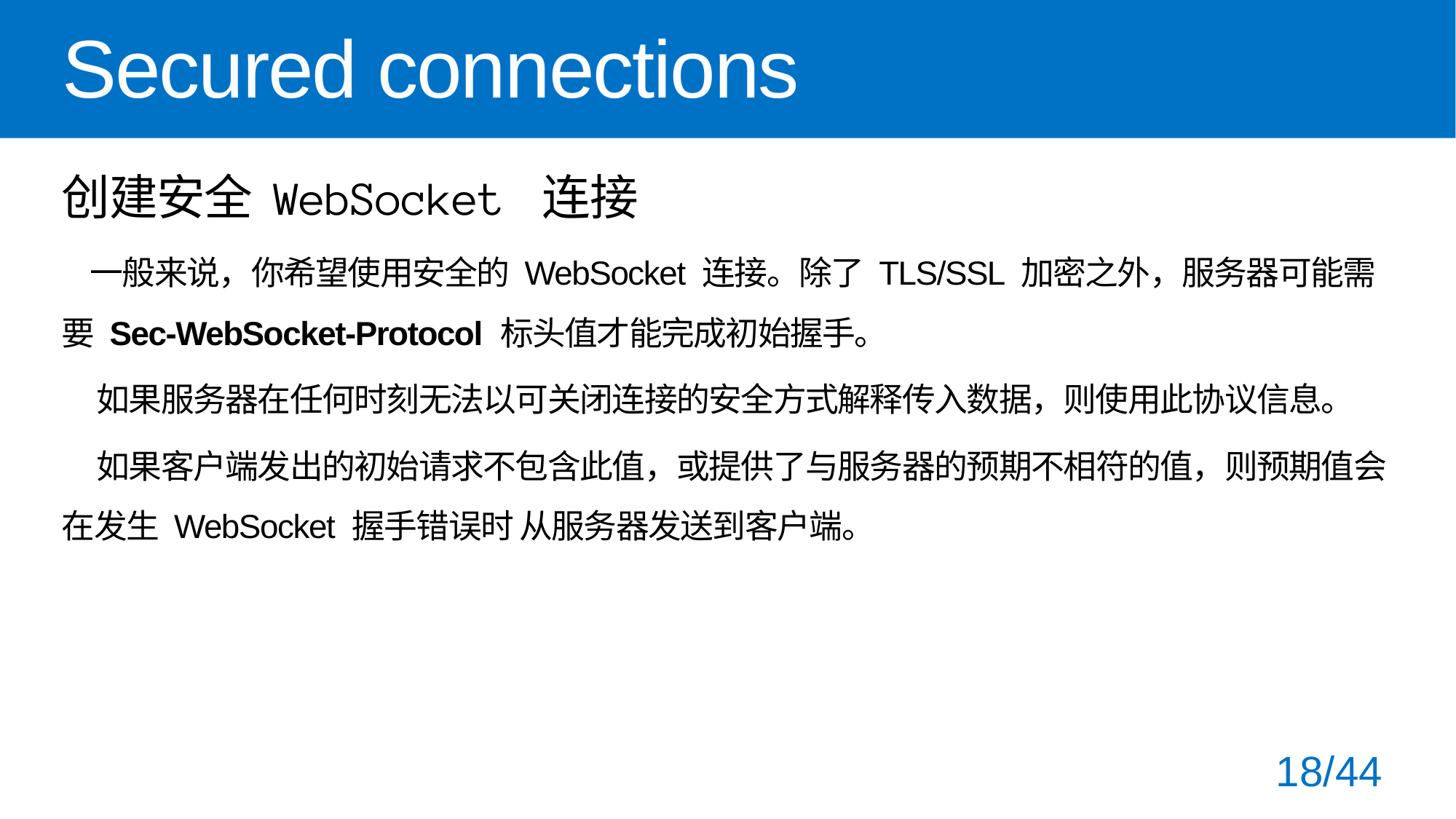

# Secured connections
创建安全 WebSocket 连接
   一般来说，你希望使用安全的 WebSocket 连接。除了 TLS/SSL 加密之外，服务器可能需要 Sec-WebSocket-Protocol 标头值才能完成初始握手。
    如果服务器在任何时刻无法以可关闭连接的安全方式解释传入数据，则使用此协议信息。
    如果客户端发出的初始请求不包含此值，或提供了与服务器的预期不相符的值，则预期值会在发生 WebSocket 握手错误时 从服务器发送到客户端。

18